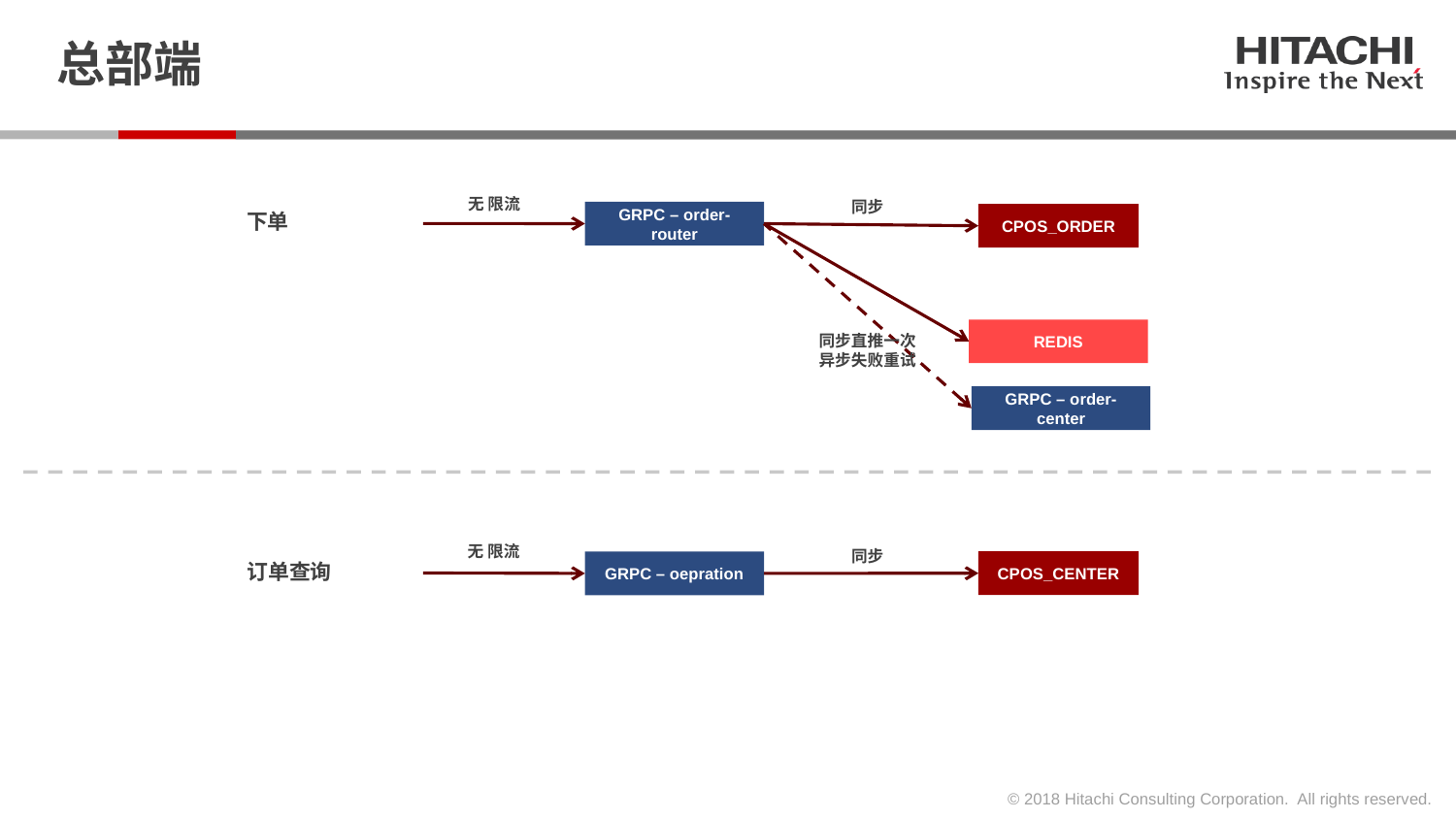

# 总部端
无 限流
同步
下单
GRPC – order-router
CPOS_ORDER
REDIS
同步直推一次
异步失败重试
GRPC – order-center
无 限流
同步
CPOS_CENTER
订单查询
GRPC – oepration